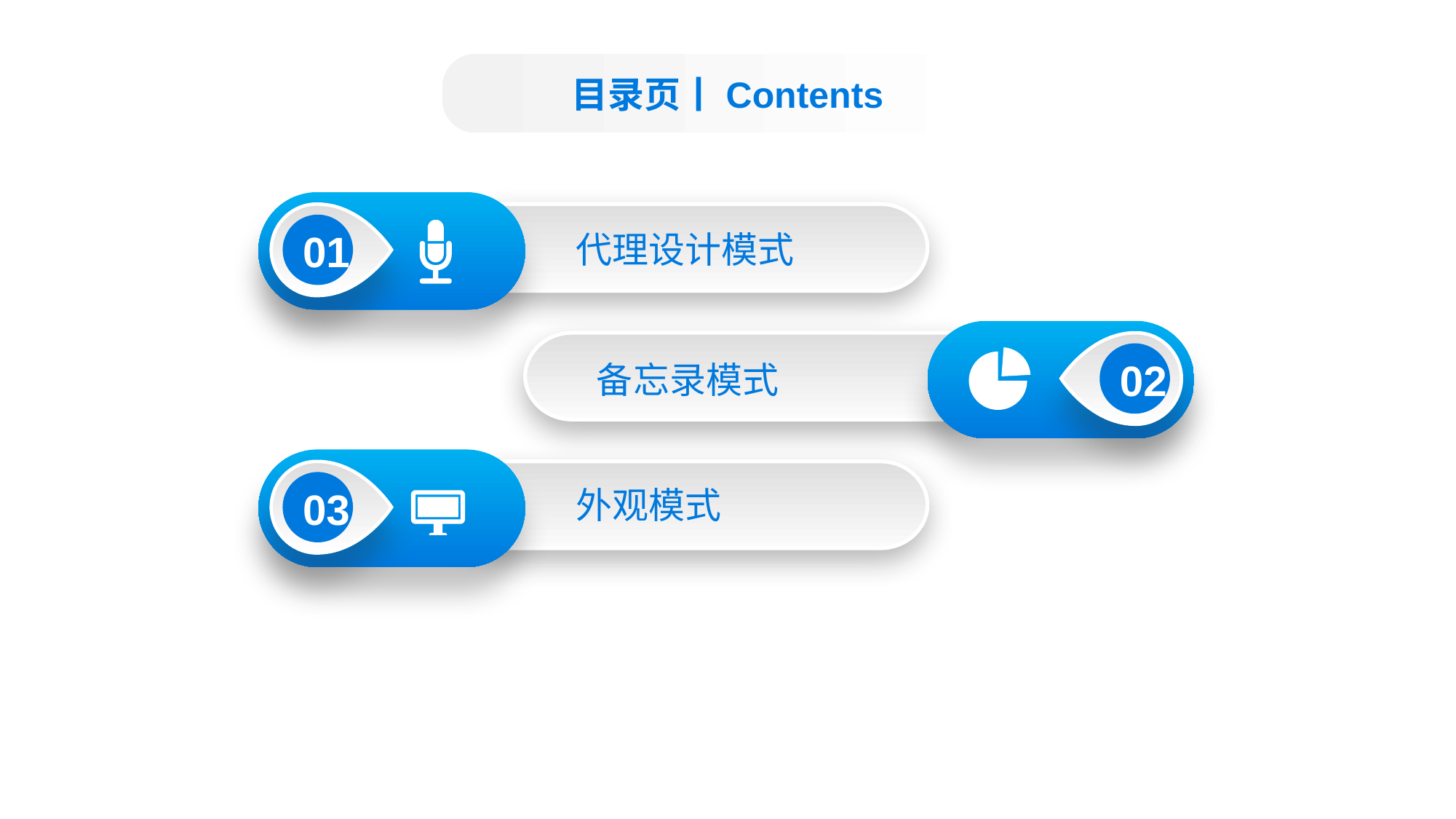

目录页丨Contents

01

代理设计模式

02

备忘录模式

03

外观模式